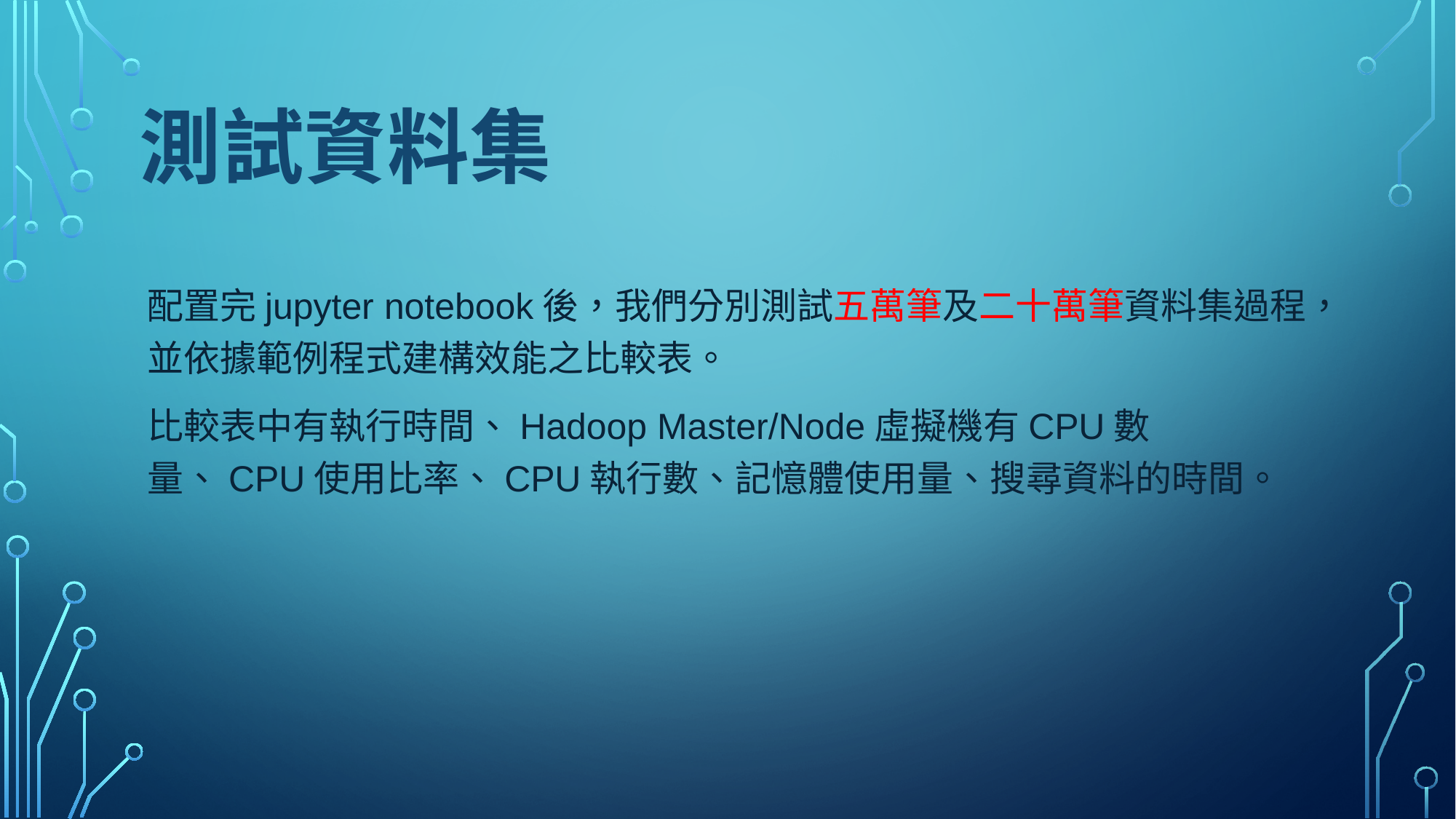

測試資料集
配置完jupyter notebook後，我們分別測試五萬筆及二十萬筆資料集過程，並依據範例程式建構效能之比較表。
比較表中有執行時間、Hadoop Master/Node虛擬機有CPU數量、CPU使用比率、CPU執行數、記憶體使用量、搜尋資料的時間。